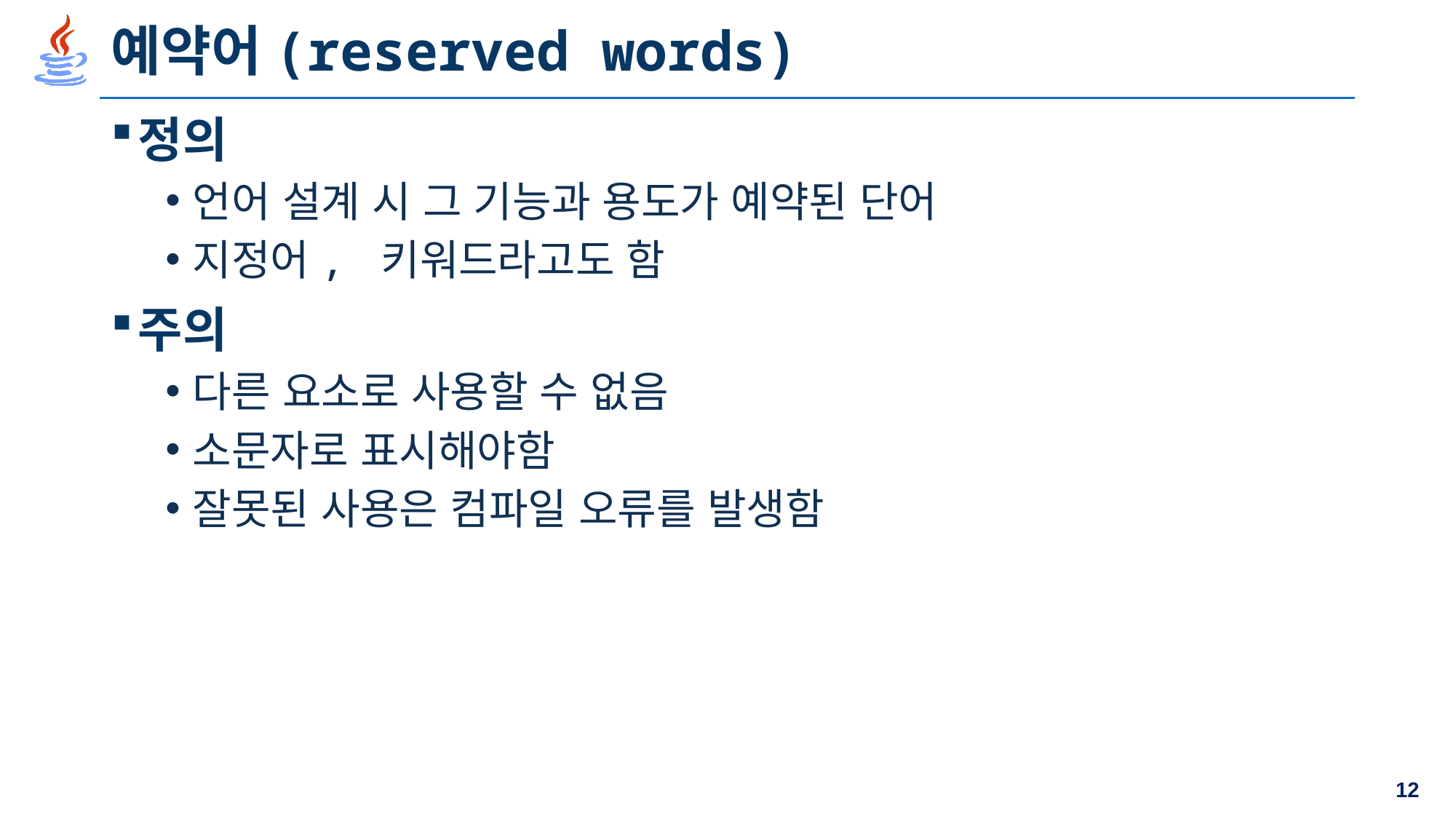

# 예약어(reserved words)
정의
언어 설계 시 그 기능과 용도가 예약된 단어
지정어, 키워드라고도 함
주의
다른 요소로 사용할 수 없음
소문자로 표시해야함
잘못된 사용은 컴파일 오류를 발생함
12